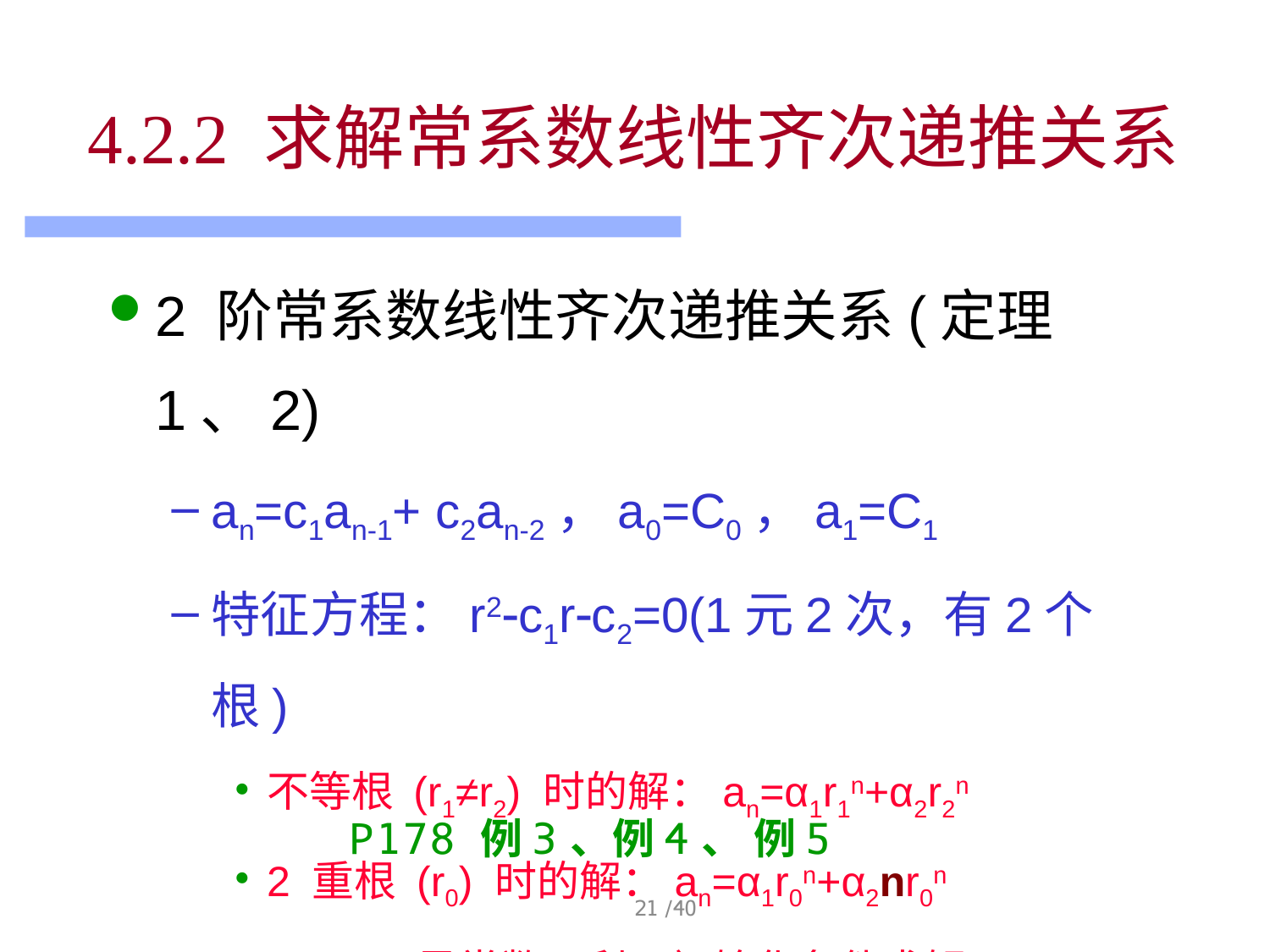

# 4.2.2 求解常系数线性齐次递推关系
2 阶常系数线性齐次递推关系(定理1、2)
an=c1an-1+ c2an-2，a0=C0，a1=C1
特征方程：r2−c1r−c2=0(1元2次，有2个根)
不等根 (r1≠r2) 时的解：an=α1r1n+α2r2n
2 重根 (r0) 时的解：an=α1r0n+α2nr0n
α1、α2是常数，利用初始化条件求解
P178 例3、例4、 例5
21
/40